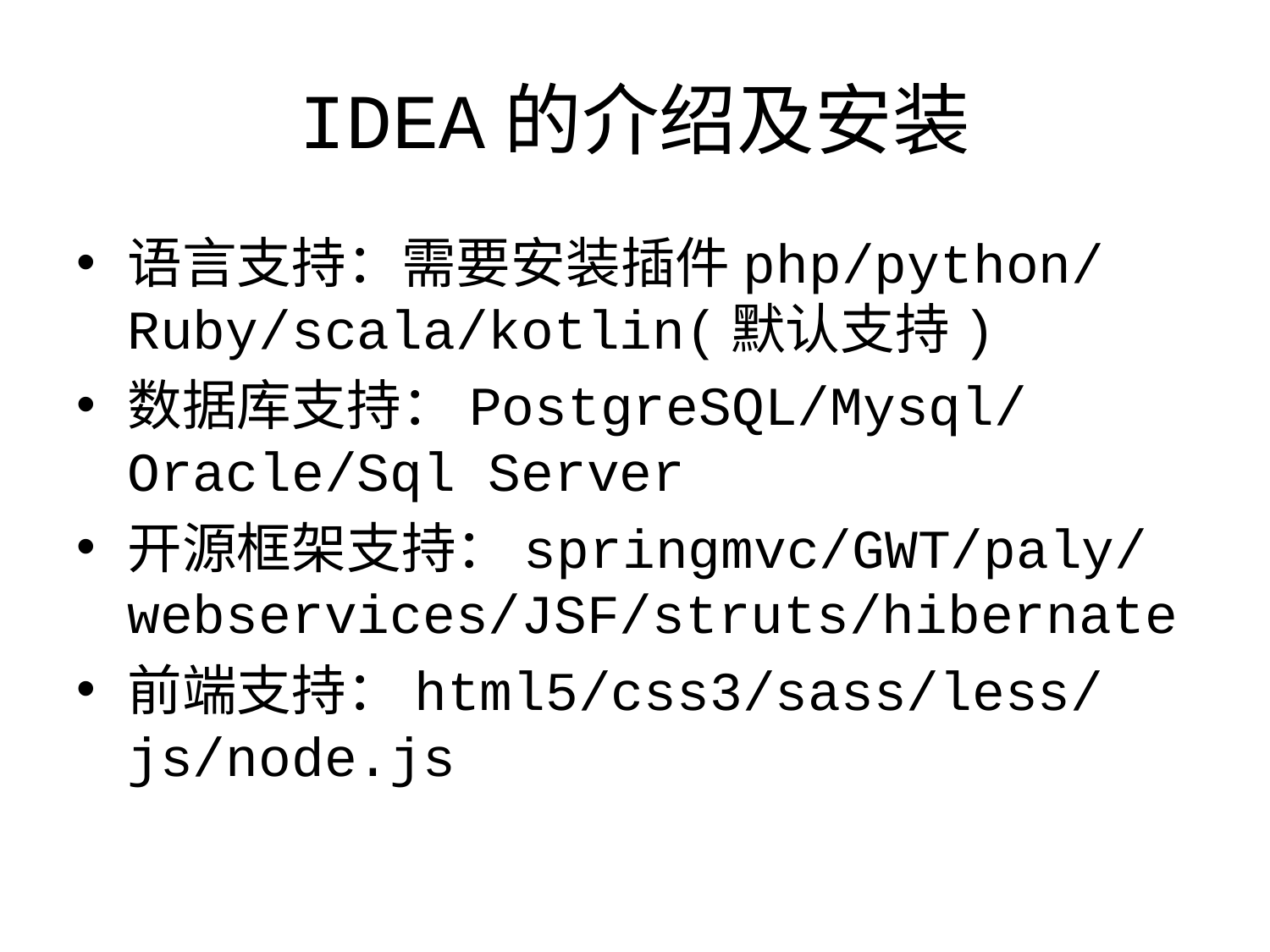

# IDEA的介绍及安装
语言支持：需要安装插件php/python/Ruby/scala/kotlin(默认支持)
数据库支持：PostgreSQL/Mysql/Oracle/Sql Server
开源框架支持：springmvc/GWT/paly/webservices/JSF/struts/hibernate
前端支持：html5/css3/sass/less/js/node.js